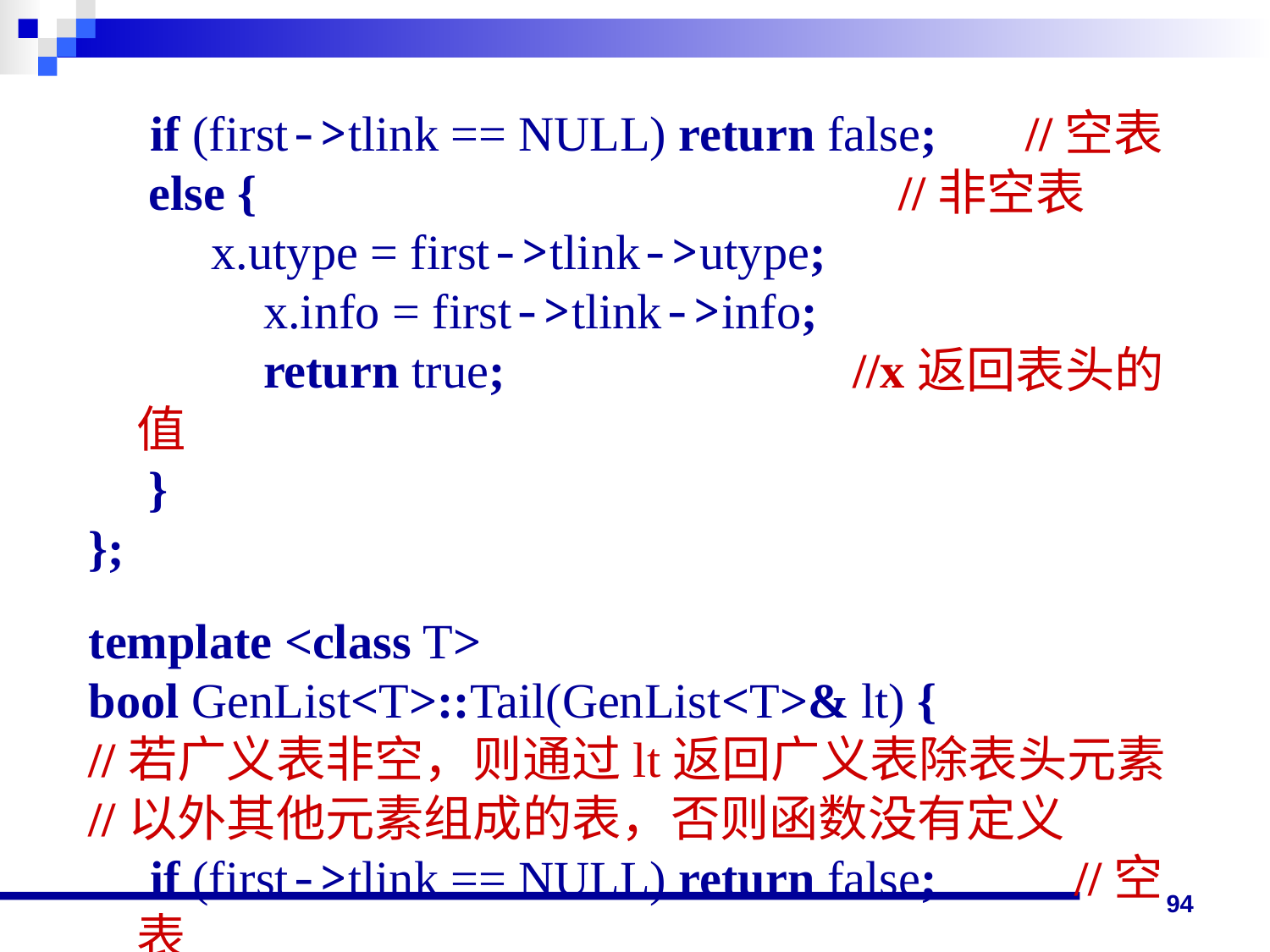

if (first->tlink == NULL) return false;	//空表
	 else {						//非空表
          x.utype = first->tlink->utype;
		x.info = first->tlink->info;
		return true;		                 //x返回表头的值
	 }
};

template <class T>
bool GenList<T>::Tail(GenList<T>& lt) {
//若广义表非空，则通过lt返回广义表除表头元素
//以外其他元素组成的表，否则函数没有定义
     if (first->tlink == NULL) return false;	    //空表
94